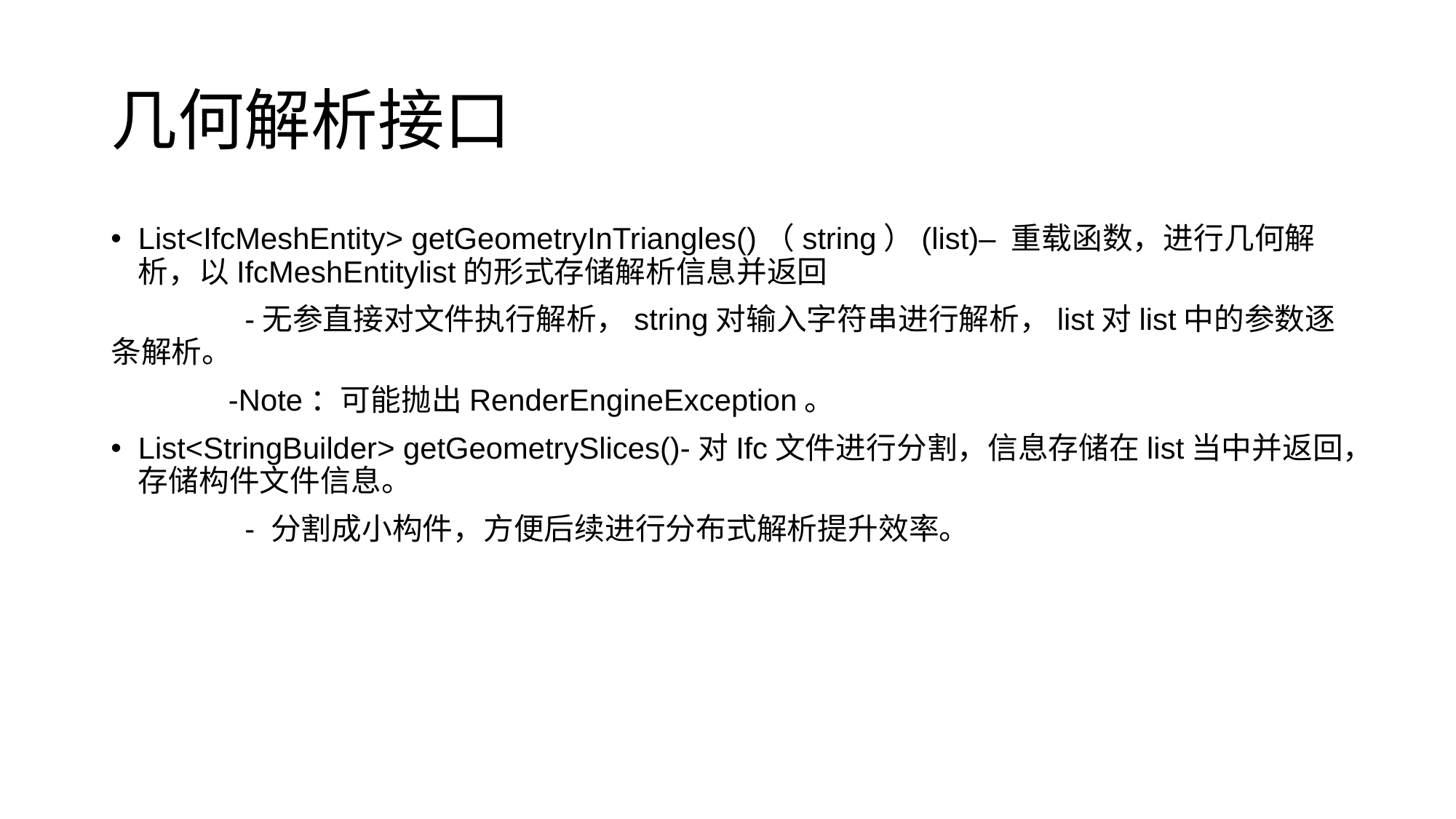

# 几何解析接口
List<IfcMeshEntity> getGeometryInTriangles()（string）(list)– 重载函数，进行几何解析，以IfcMeshEntitylist的形式存储解析信息并返回
                -无参直接对文件执行解析，string对输入字符串进行解析，list对list中的参数逐条解析。
	 -Note：可能抛出RenderEngineException。
List<StringBuilder> getGeometrySlices()-对Ifc文件进行分割，信息存储在list当中并返回，存储构件文件信息。
                - 分割成小构件，方便后续进行分布式解析提升效率。